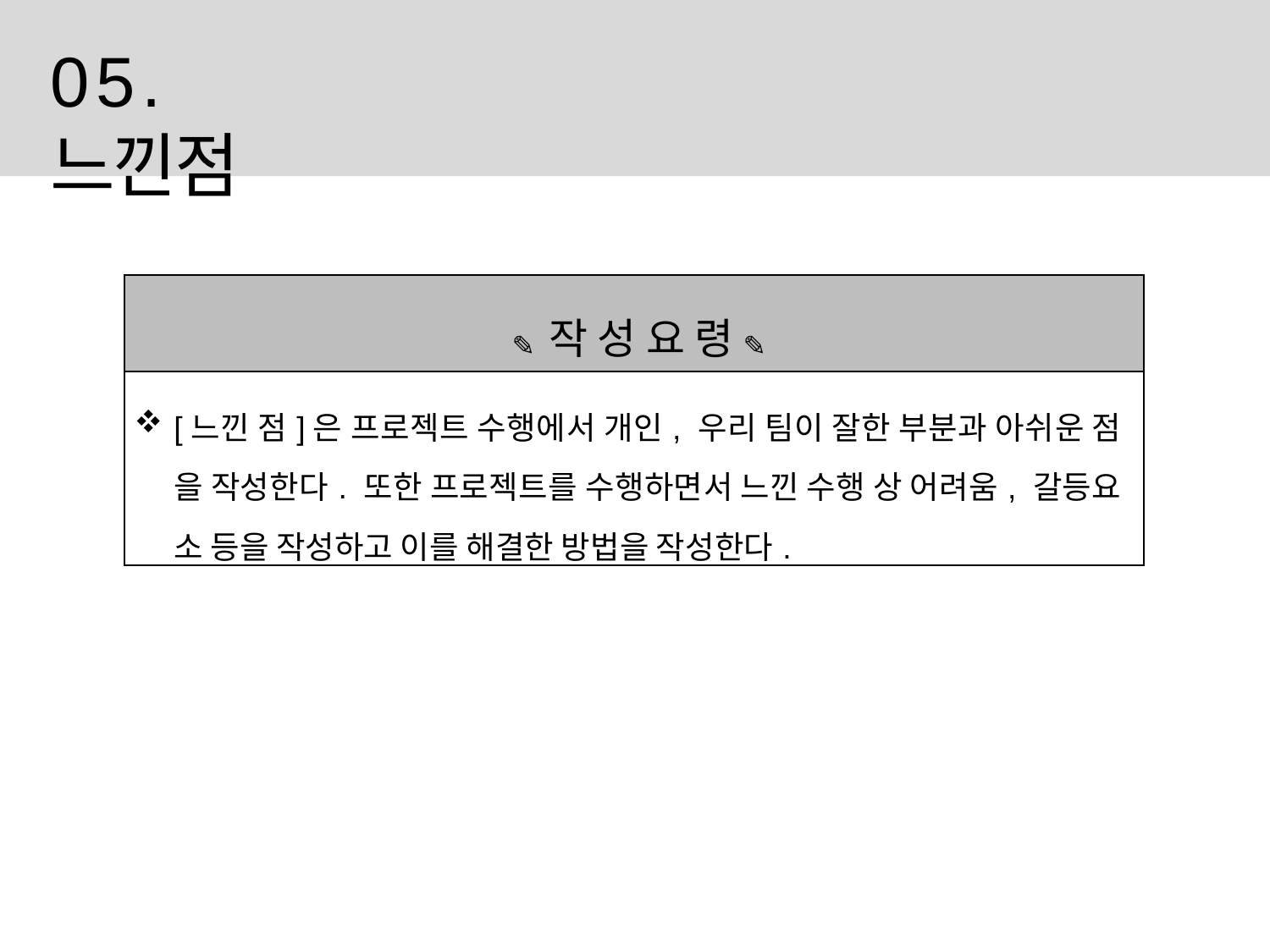

# 05. 느낀점
| ✎ 작 성 요 령 ✎ |
| --- |
| [느낀 점]은 프로젝트 수행에서 개인, 우리 팀이 잘한 부분과 아쉬운 점 을 작성한다. 또한 프로젝트를 수행하면서 느낀 수행 상 어려움, 갈등요 소 등을 작성하고 이를 해결한 방법을 작성한다. |